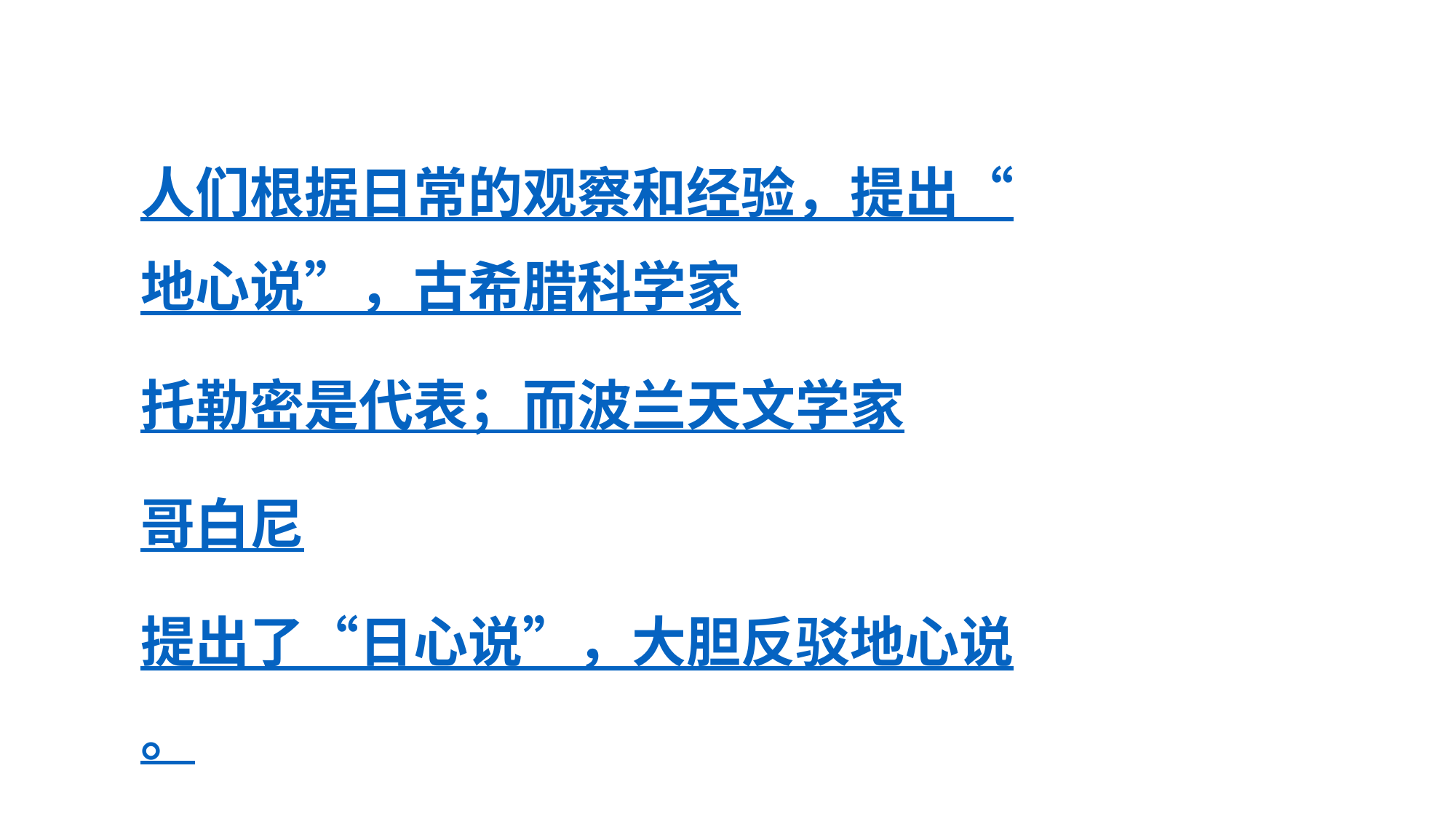

人们根据日常的观察和经验，提出“地心说”，古希腊科学家托勒密是代表；而波兰天文学家哥白尼提出了“日心说”，大胆反驳地心说。